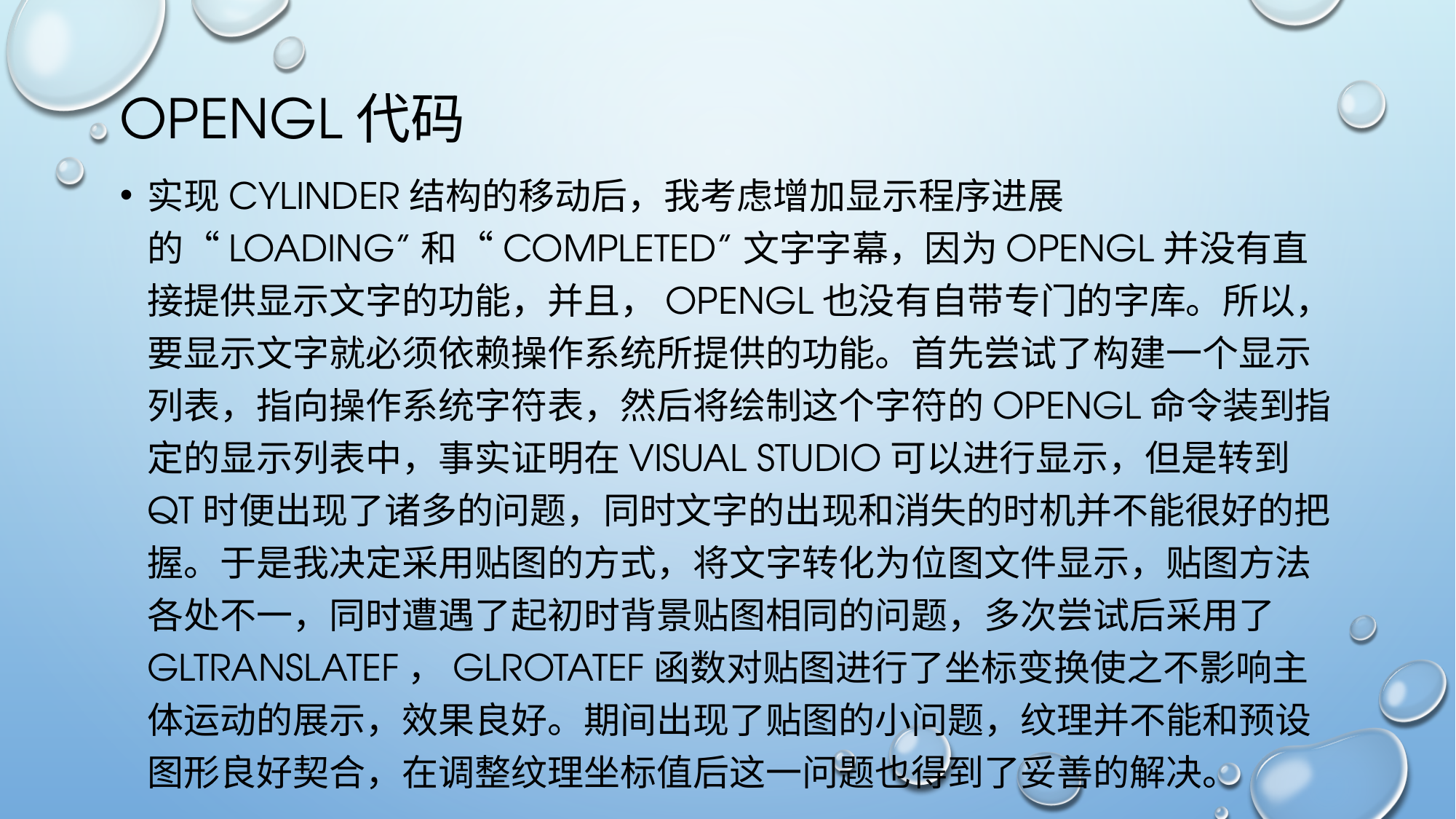

# OPENGL代码
实现Cylinder结构的移动后，我考虑增加显示程序进展的“Loading”和“Completed”文字字幕，因为OpenGL并没有直接提供显示文字的功能，并且，OpenGL也没有自带专门的字库。所以，要显示文字就必须依赖操作系统所提供的功能。首先尝试了构建一个显示列表，指向操作系统字符表，然后将绘制这个字符的OpenGL命令装到指定的显示列表中，事实证明在Visual Studio可以进行显示，但是转到Qt时便出现了诸多的问题，同时文字的出现和消失的时机并不能很好的把握。于是我决定采用贴图的方式，将文字转化为位图文件显示，贴图方法各处不一，同时遭遇了起初时背景贴图相同的问题，多次尝试后采用了glTranslatef，glRotatef函数对贴图进行了坐标变换使之不影响主体运动的展示，效果良好。期间出现了贴图的小问题，纹理并不能和预设图形良好契合，在调整纹理坐标值后这一问题也得到了妥善的解决。